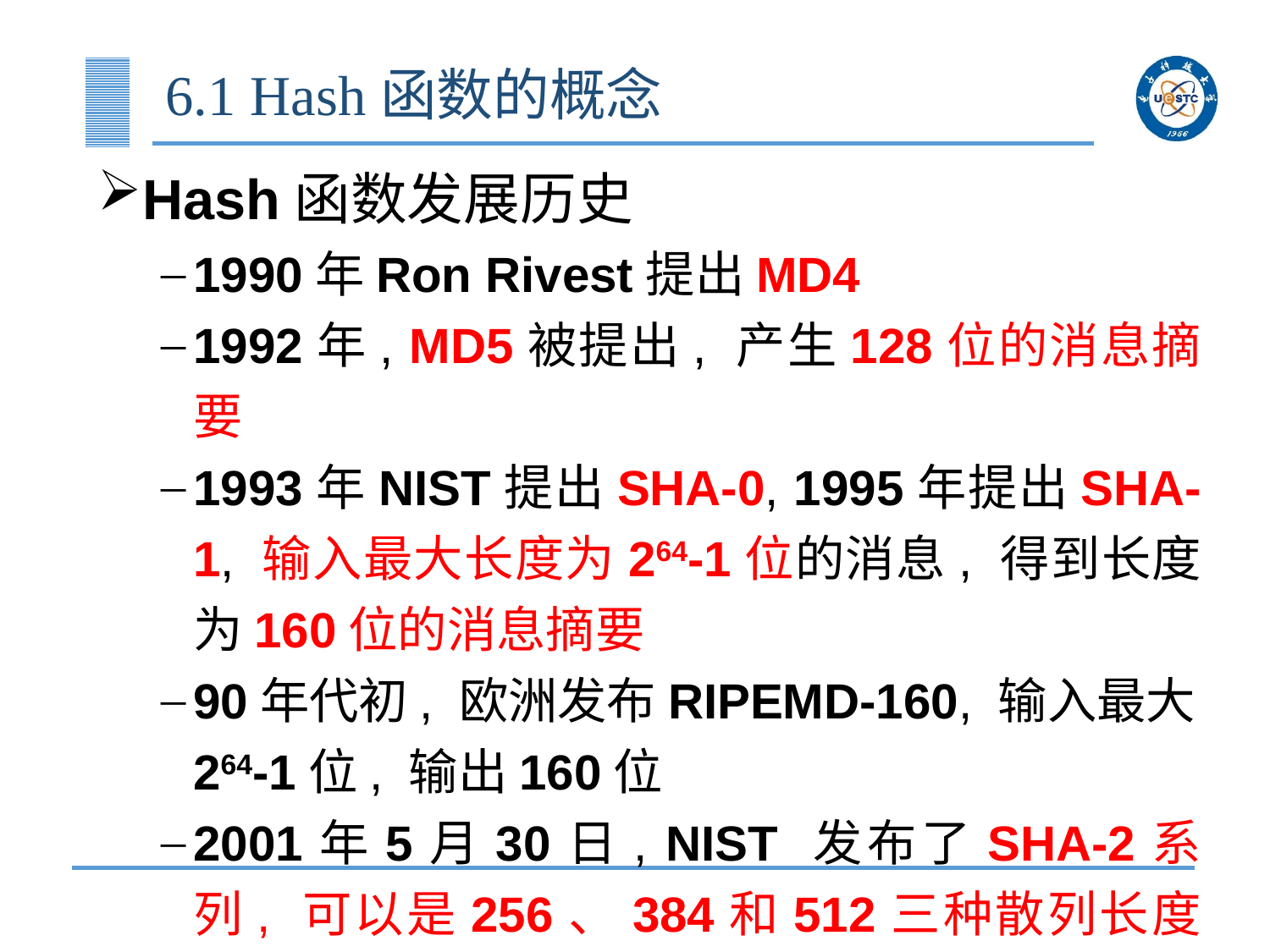

# 6.1 Hash函数的概念
Hash函数发展历史
1990年Ron Rivest提出MD4
1992年, MD5被提出, 产生128位的消息摘要
1993年NIST提出SHA-0, 1995年提出SHA-1, 输入最大长度为264-1位的消息, 得到长度为160位的消息摘要
90年代初, 欧洲发布RIPEMD-160, 输入最大264-1位, 输出160位
2001年5月30日, NIST 发布了SHA-2系列, 可以是256、384和512三种散列长度值